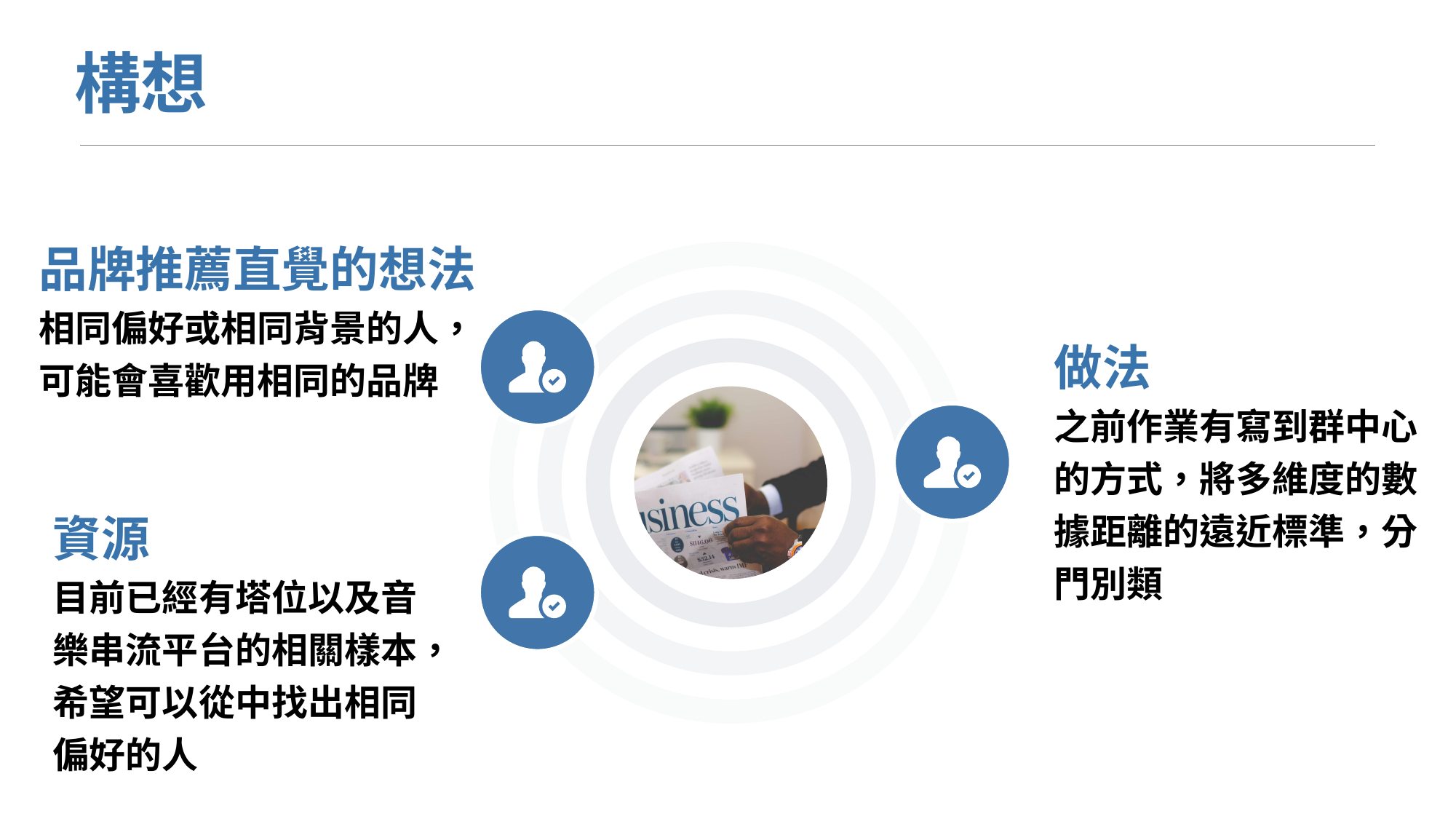

構想
品牌推薦直覺的想法
相同偏好或相同背景的人，可能會喜歡用相同的品牌

做法
之前作業有寫到群中心的方式，將多維度的數據距離的遠近標準，分門別類

資源
目前已經有塔位以及音樂串流平台的相關樣本，希望可以從中找出相同偏好的人